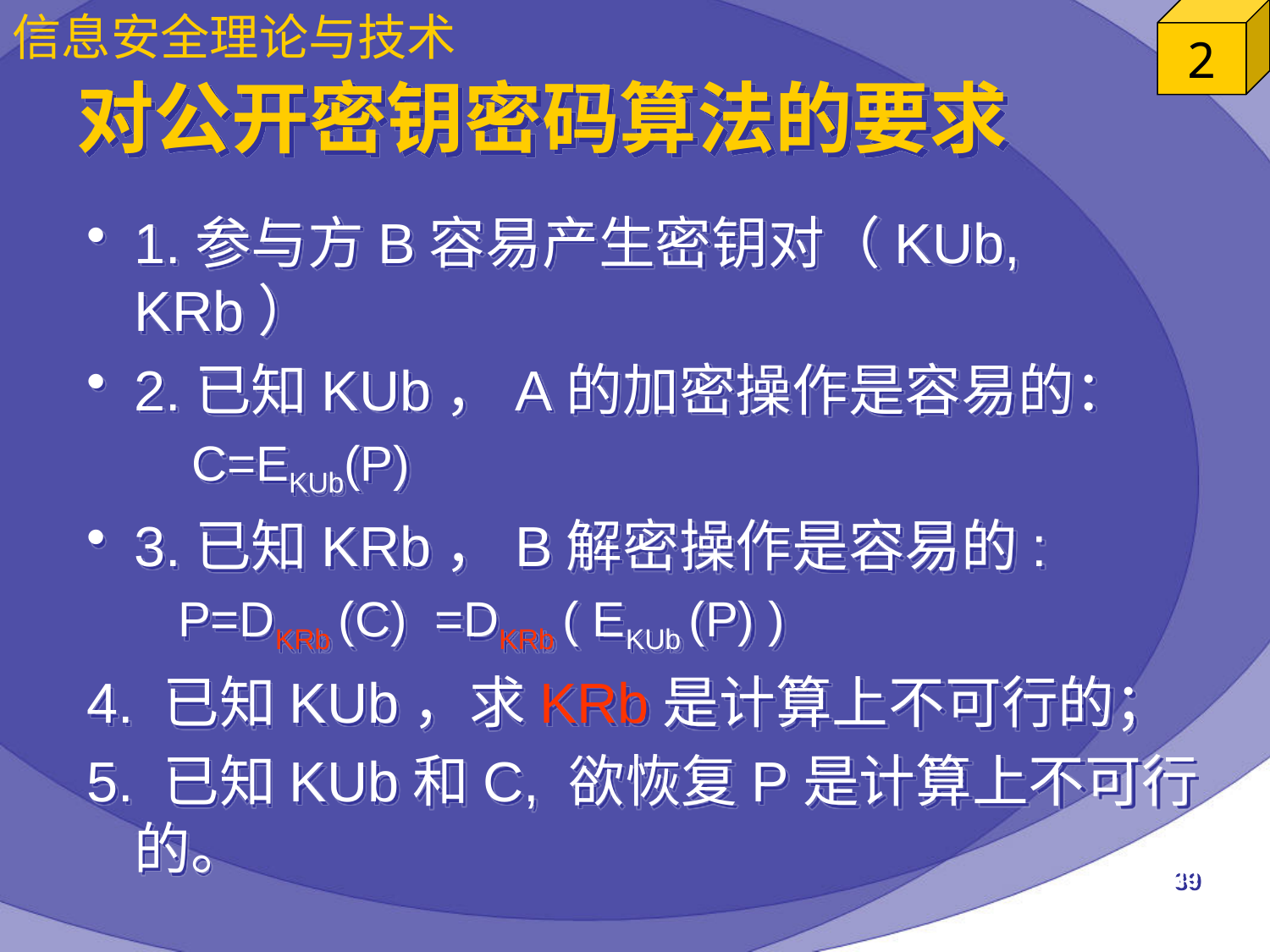

# 对公开密钥密码算法的要求
1.参与方B容易产生密钥对（KUb, KRb）
2.已知KUb，A的加密操作是容易的：
   C=EKUb(P)
3.已知KRb，B解密操作是容易的:
  P=DKRb (C)  =DKRb ( EKUb (P) )
4. 已知KUb，求KRb是计算上不可行的；
5. 已知KUb和C, 欲恢复P是计算上不可行的。
39